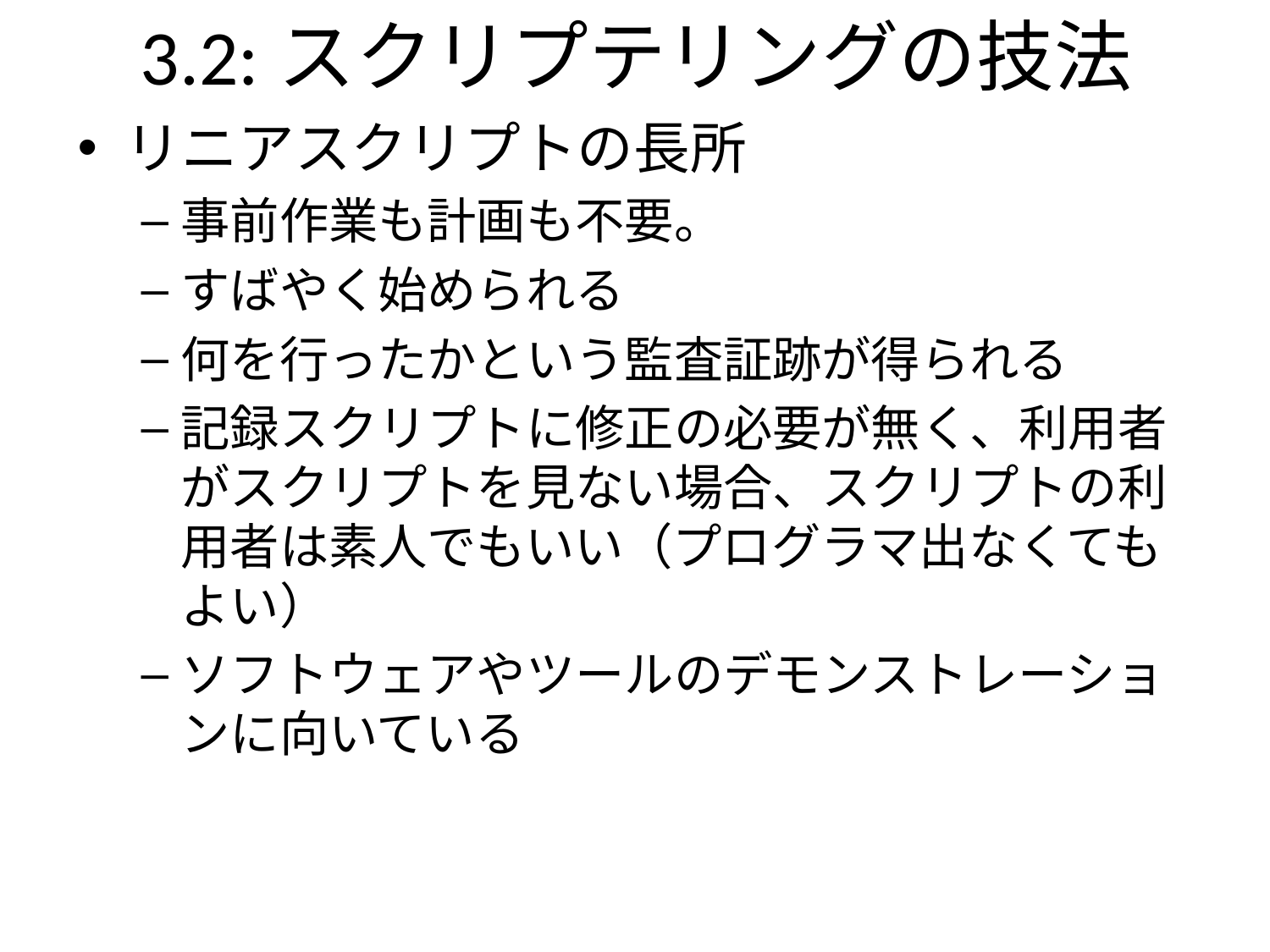

3.2:スクリプテリングの技法
リニアスクリプトの長所
事前作業も計画も不要。
すばやく始められる
何を行ったかという監査証跡が得られる
記録スクリプトに修正の必要が無く、利用者がスクリプトを見ない場合、スクリプトの利用者は素人でもいい（プログラマ出なくてもよい）
ソフトウェアやツールのデモンストレーションに向いている